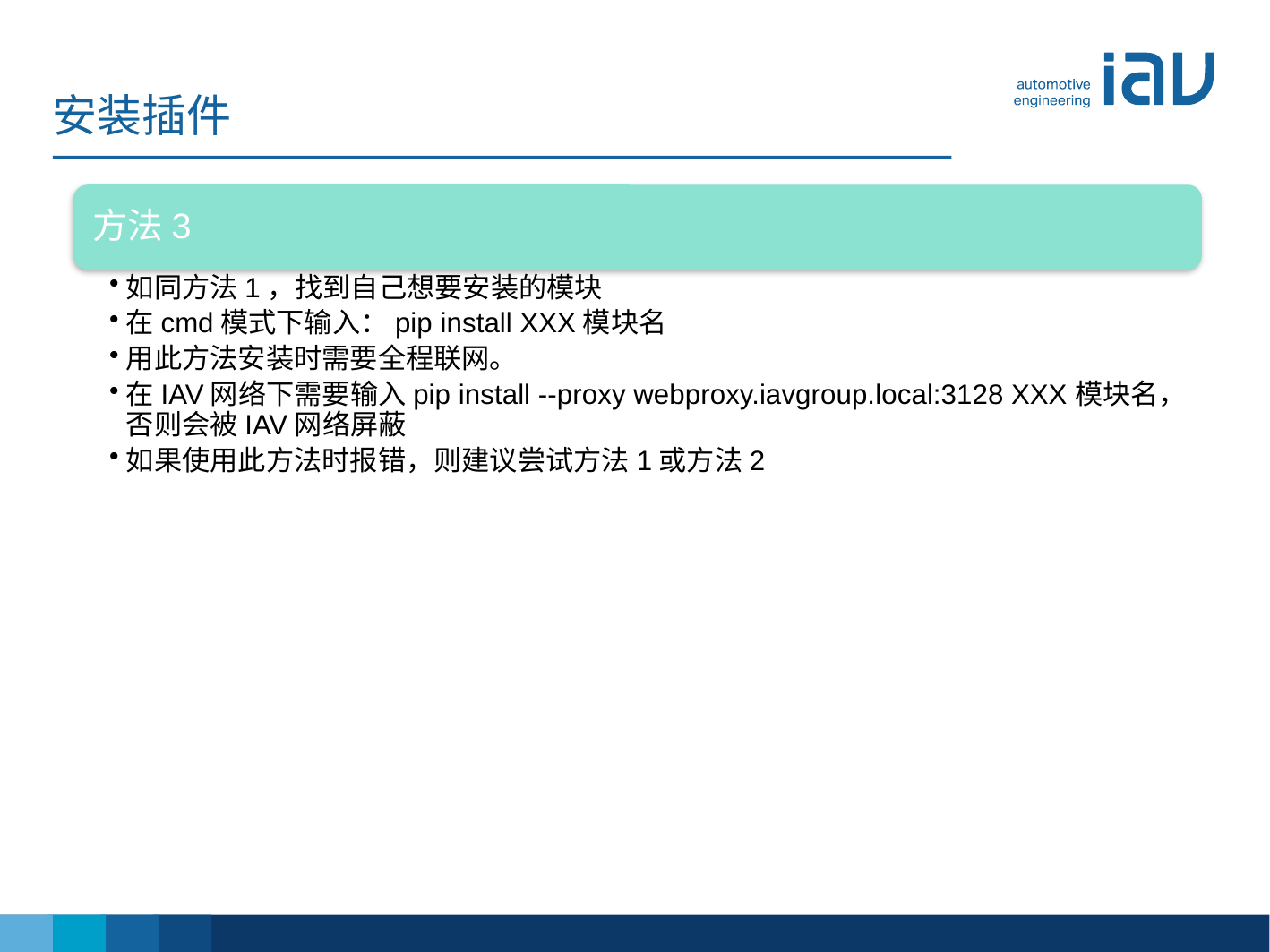

# 安装插件
方法3
如同方法1，找到自己想要安装的模块
在cmd模式下输入：pip install XXX模块名
用此方法安装时需要全程联网。
在IAV网络下需要输入pip install --proxy webproxy.iavgroup.local:3128 XXX模块名，否则会被IAV网络屏蔽
如果使用此方法时报错，则建议尝试方法1或方法2